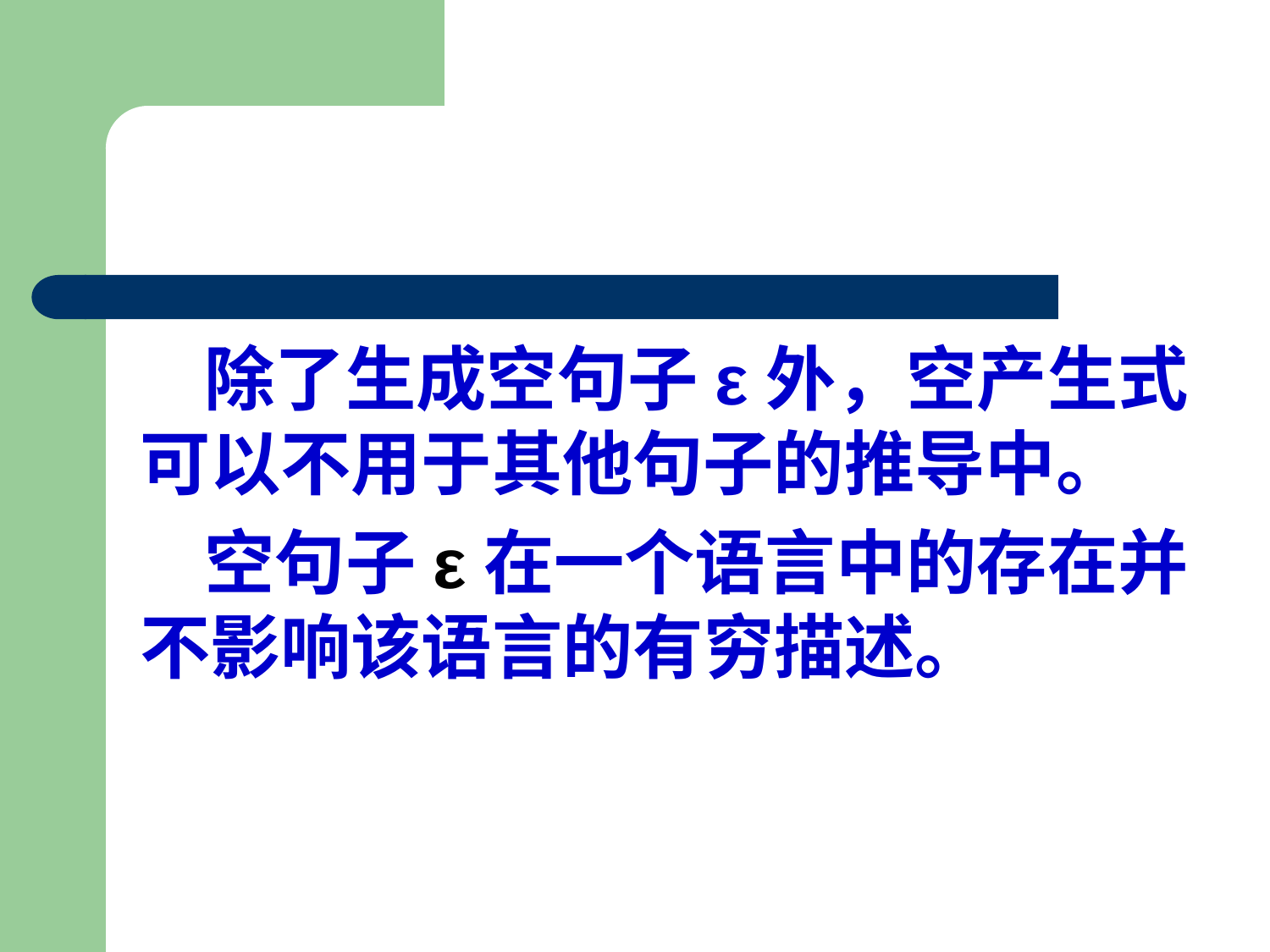

#
   除了生成空句子ε外，空产生式可以不用于其他句子的推导中。
   空句子ε在一个语言中的存在并不影响该语言的有穷描述。